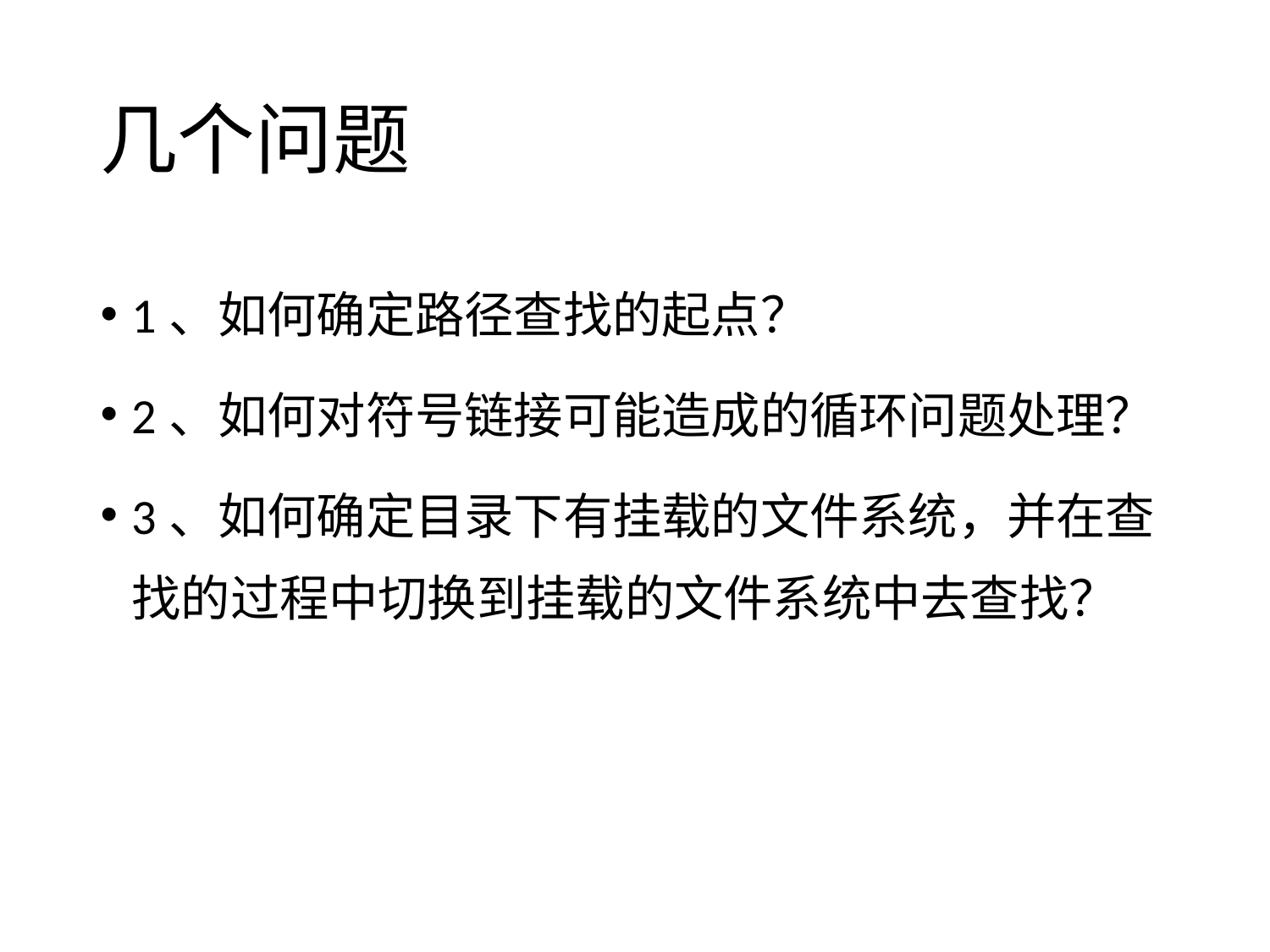

# 几个问题
1、如何确定路径查找的起点？
2、如何对符号链接可能造成的循环问题处理？
3、如何确定目录下有挂载的文件系统，并在查找的过程中切换到挂载的文件系统中去查找？